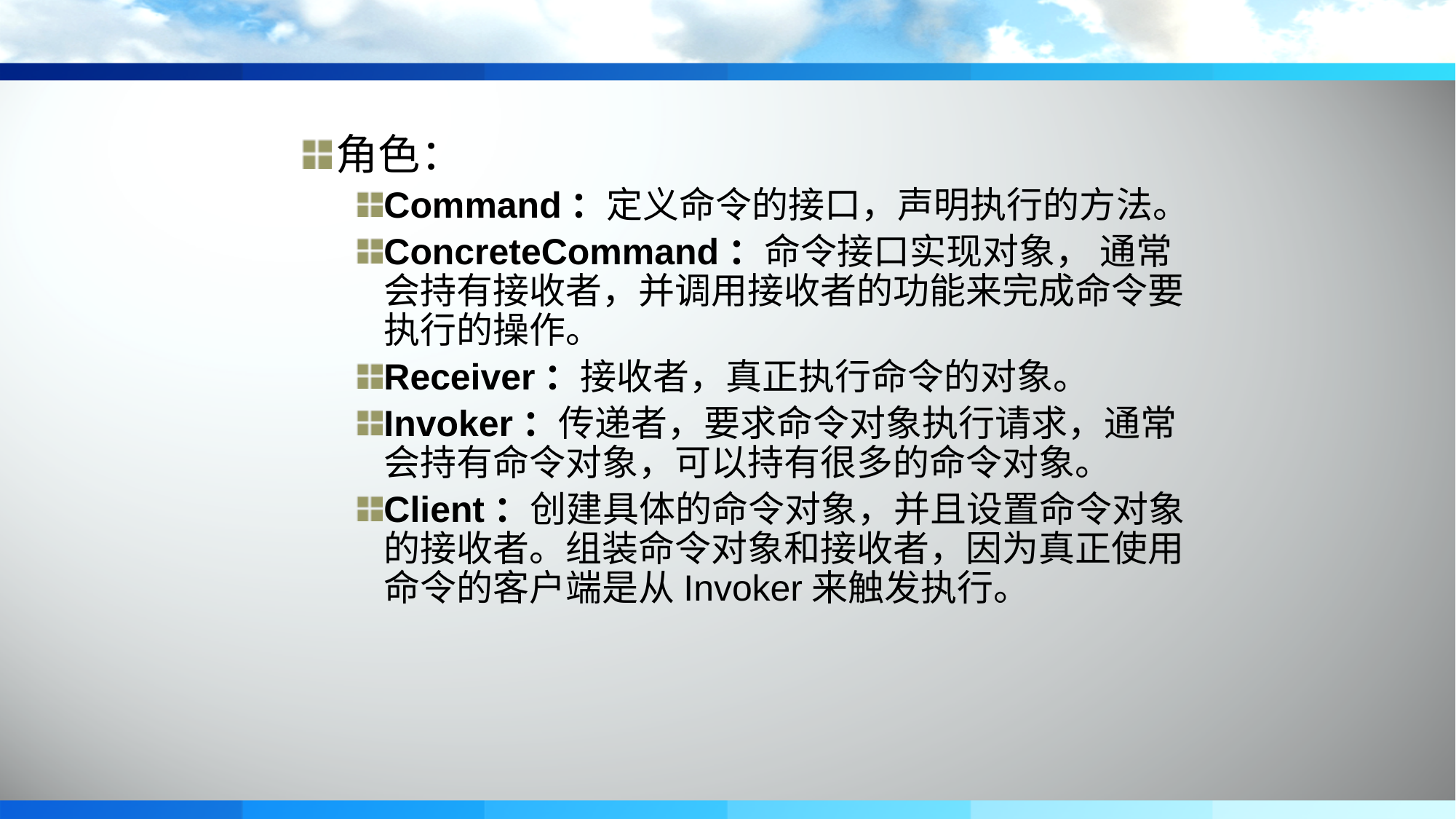

角色：
Command：定义命令的接口，声明执行的方法。
ConcreteCommand：命令接口实现对象， 通常会持有接收者，并调用接收者的功能来完成命令要执行的操作。
Receiver：接收者，真正执行命令的对象。
Invoker：传递者，要求命令对象执行请求，通常会持有命令对象，可以持有很多的命令对象。
Client：创建具体的命令对象，并且设置命令对象的接收者。组装命令对象和接收者，因为真正使用命令的客户端是从Invoker来触发执行。